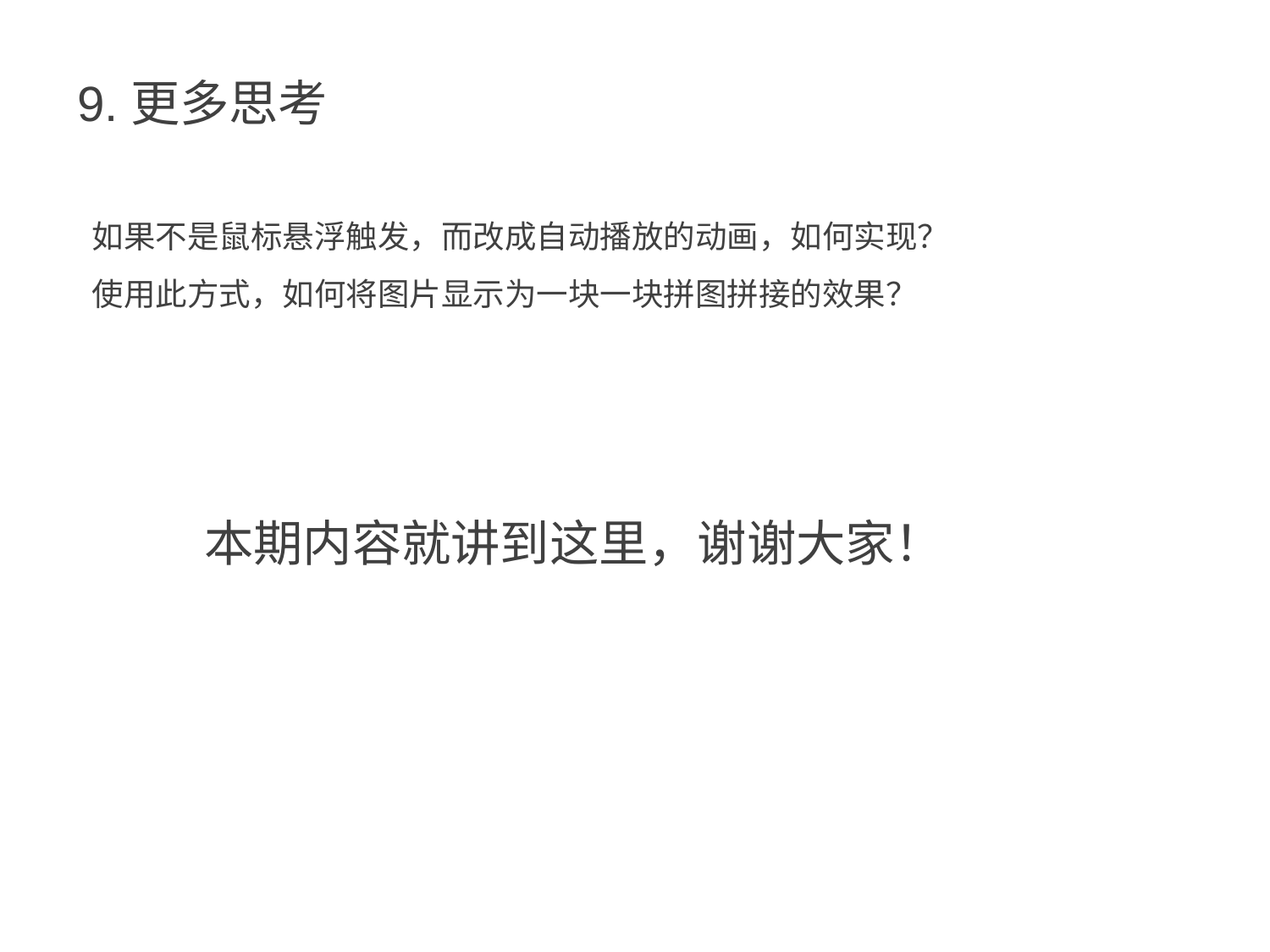

9.更多思考
 如果不是鼠标悬浮触发，而改成自动播放的动画，如何实现？
 使用此方式，如何将图片显示为一块一块拼图拼接的效果？
	本期内容就讲到这里，谢谢大家！